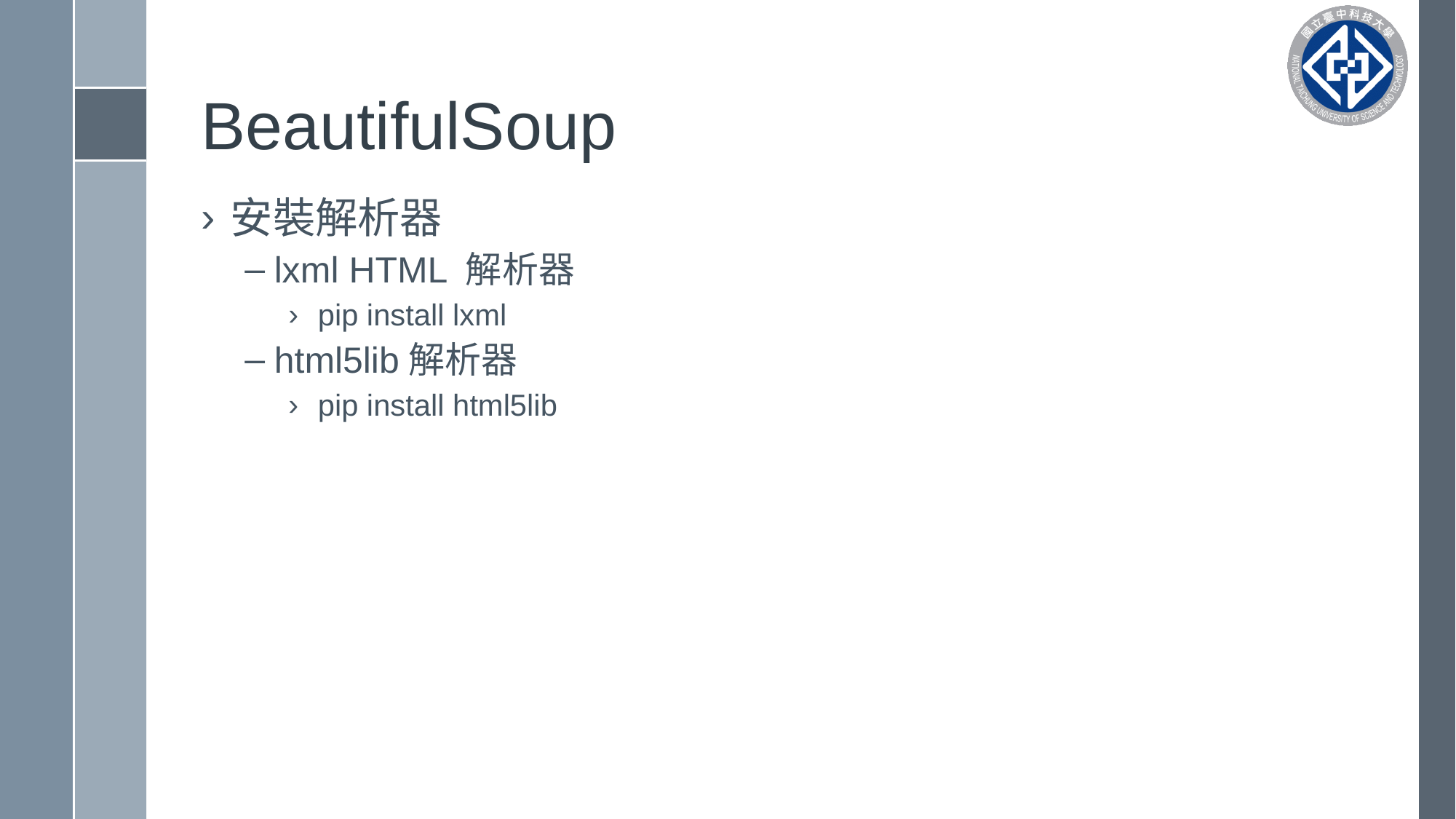

# BeautifulSoup
安裝解析器
lxml HTML 解析器
pip install lxml
html5lib解析器
pip install html5lib